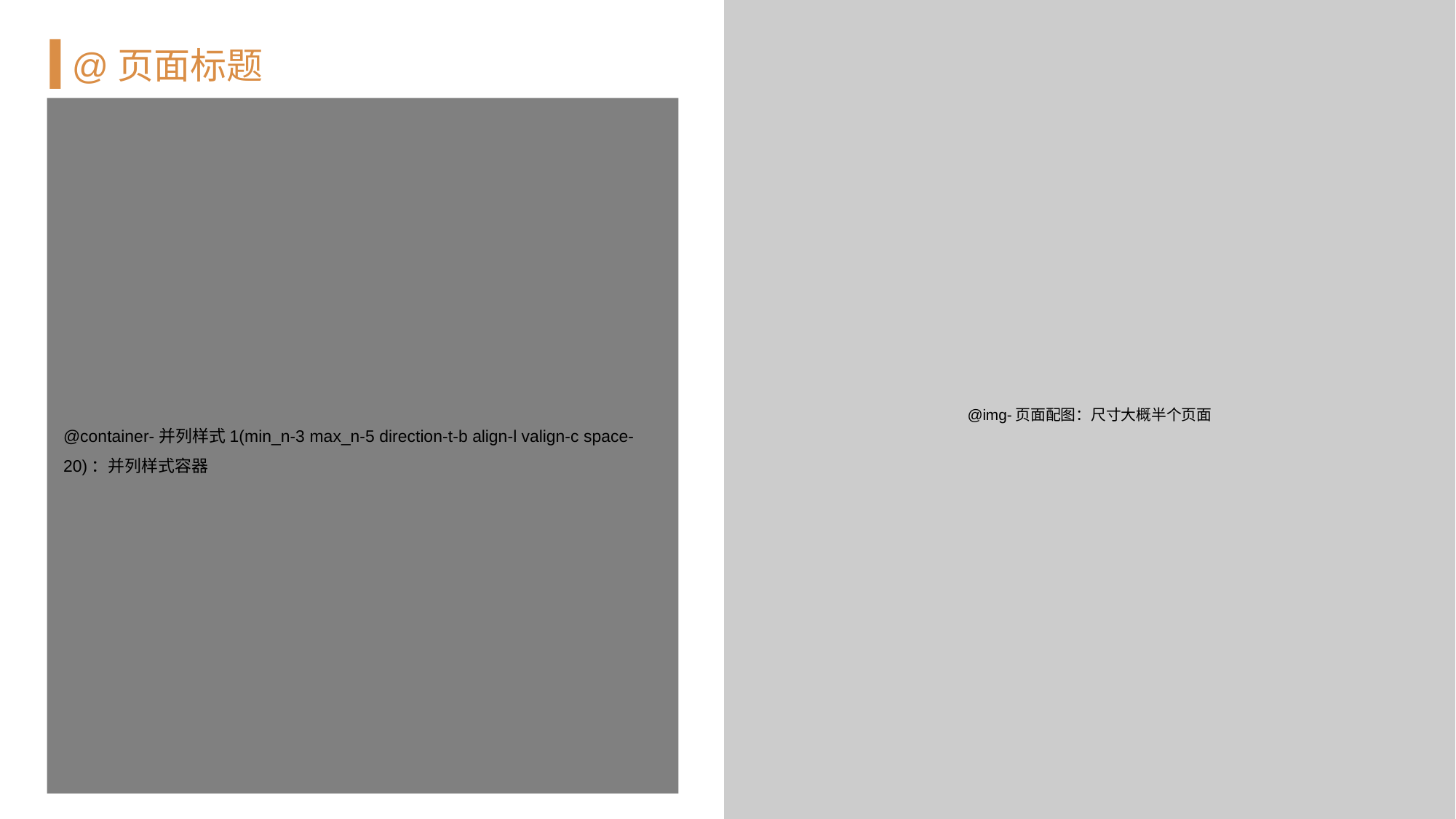

@img-页面配图：尺寸大概半个页面
# @页面标题
@container-并列样式1(min_n-3 max_n-5 direction-t-b align-l valign-c space-20)：并列样式容器